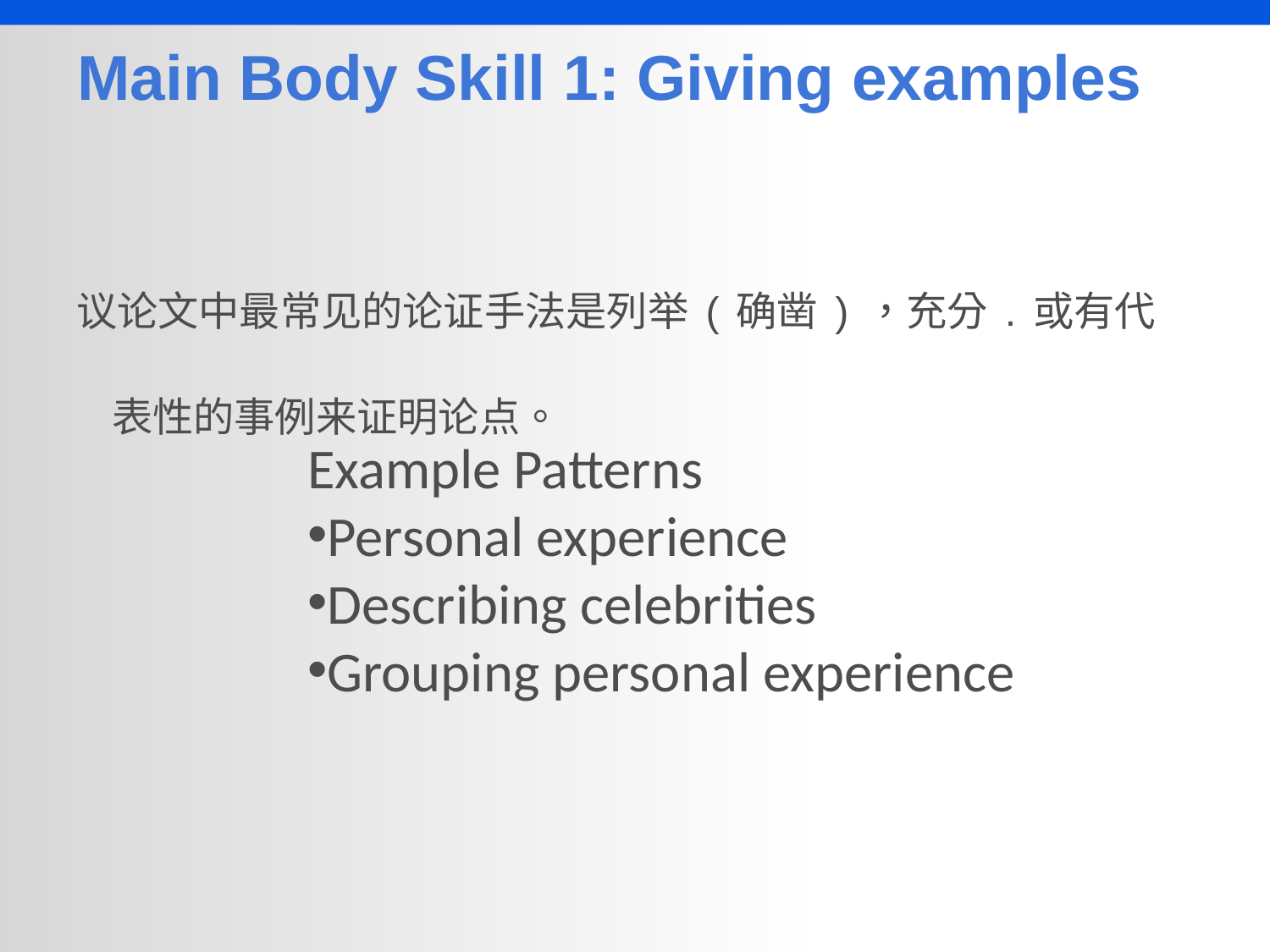

# Main Body Skill 1: Giving examples
议论文中最常见的论证手法是列举(确凿)，充分.或有代表性的事例来证明论点。
Example Patterns
Personal experience
Describing celebrities
Grouping personal experience